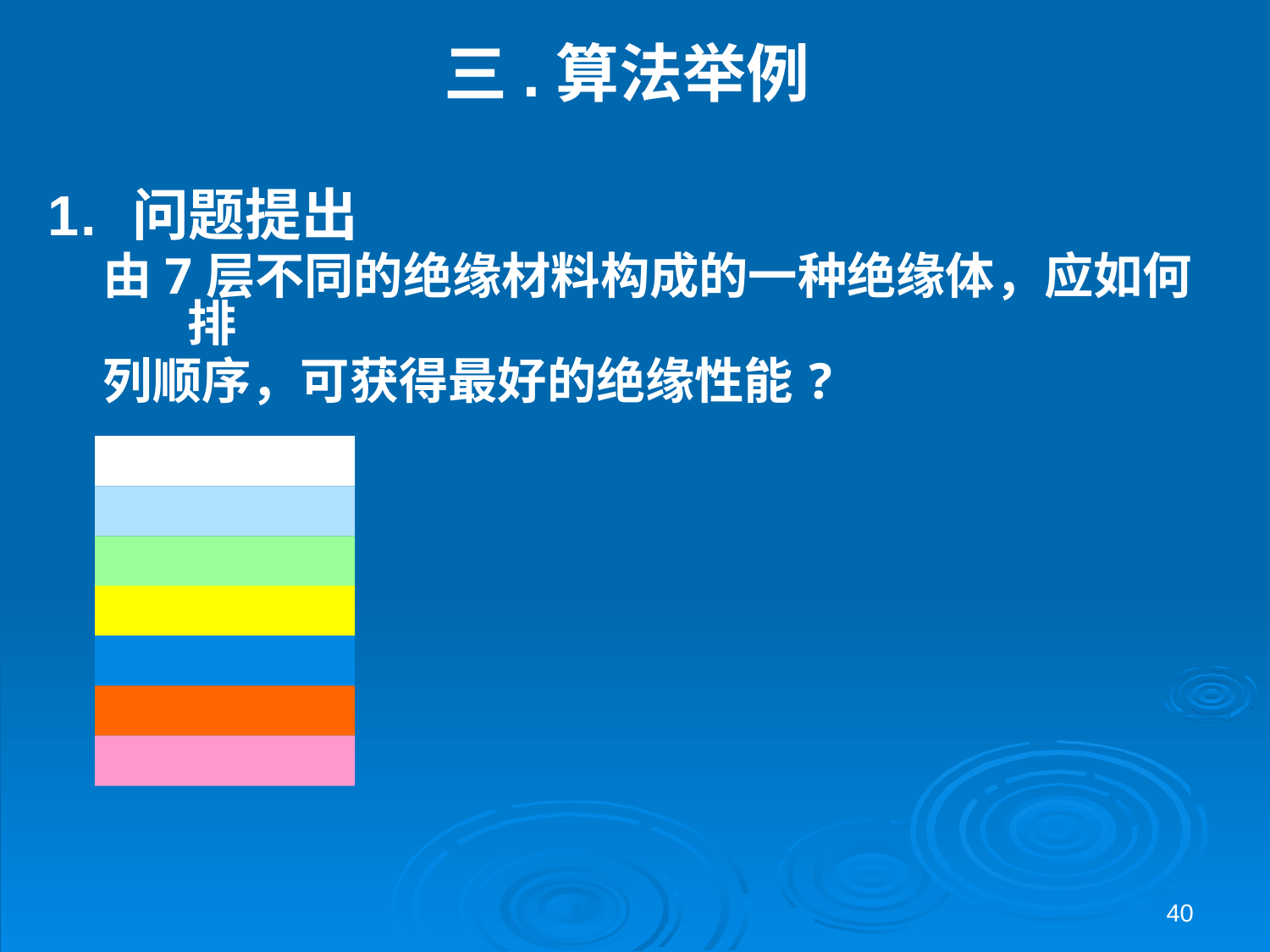

# 三.算法举例
问题提出
由7层不同的绝缘材料构成的一种绝缘体，应如何排
列顺序，可获得最好的绝缘性能?

40